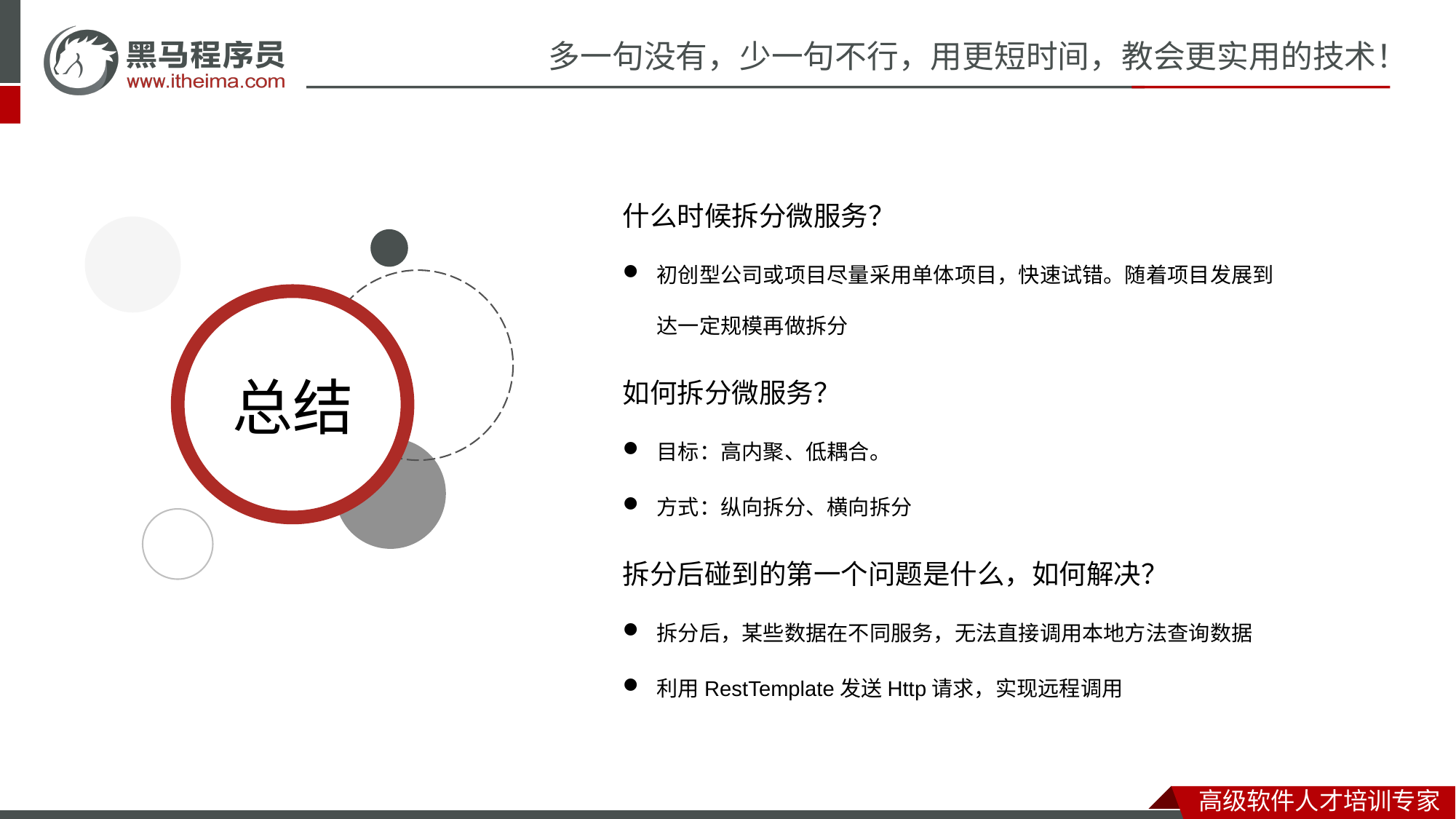

什么时候拆分微服务？
初创型公司或项目尽量采用单体项目，快速试错。随着项目发展到达一定规模再做拆分
如何拆分微服务？
目标：高内聚、低耦合。
方式：纵向拆分、横向拆分
拆分后碰到的第一个问题是什么，如何解决？
拆分后，某些数据在不同服务，无法直接调用本地方法查询数据
利用RestTemplate发送Http请求，实现远程调用